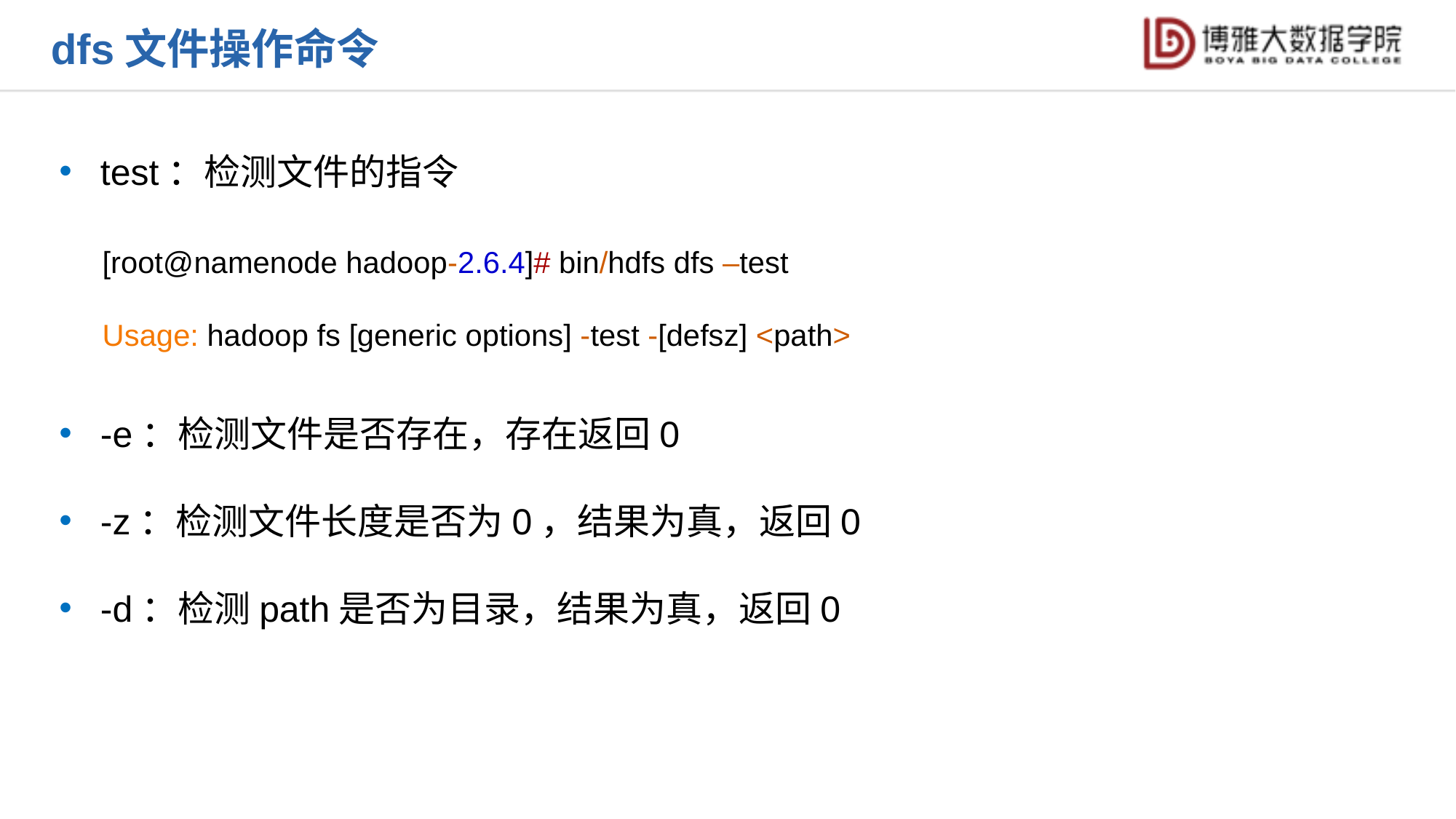

dfs文件操作命令

test：检测文件的指令

-e：检测文件是否存在，存在返回0

-z：检测文件长度是否为0，结果为真，返回0

-d：检测path是否为目录，结果为真，返回0
[root@namenode hadoop-2.6.4]# bin/hdfs dfs –test

Usage: hadoop fs [generic options] -test -[defsz] <path>